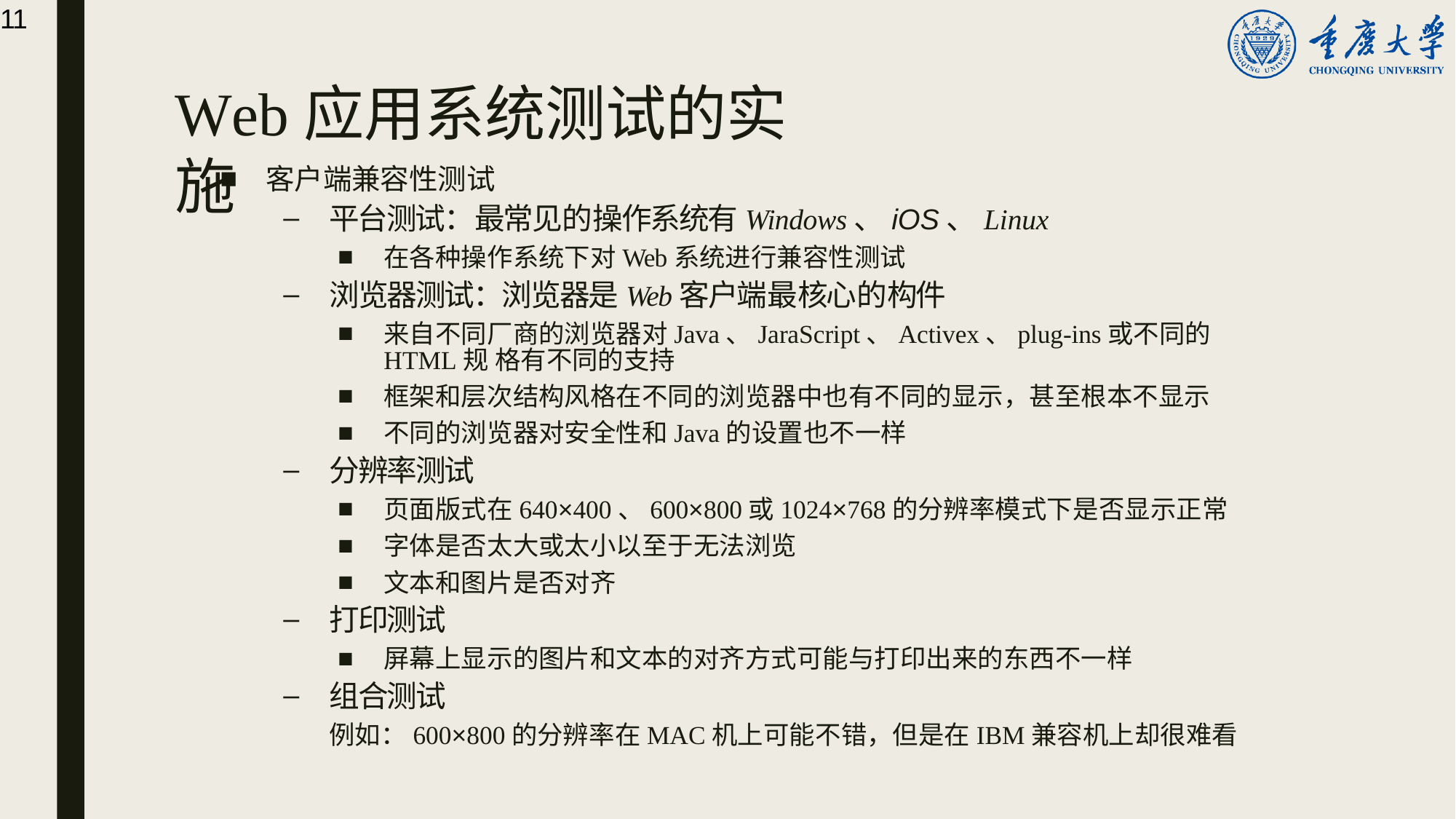

11
# Web应用系统测试的实施
客户端兼容性测试
平台测试：最常见的操作系统有Windows、iOS、Linux
在各种操作系统下对Web系统进行兼容性测试
浏览器测试：浏览器是Web客户端最核心的构件
来自不同厂商的浏览器对Java、JaraScript、Activex、plug-ins或不同的HTML规 格有不同的支持
框架和层次结构风格在不同的浏览器中也有不同的显示，甚至根本不显示
不同的浏览器对安全性和Java的设置也不一样
分辨率测试
页面版式在640×400、600×800或1024×768的分辨率模式下是否显示正常
字体是否太大或太小以至于无法浏览
文本和图片是否对齐
打印测试
屏幕上显示的图片和文本的对齐方式可能与打印出来的东西不一样
组合测试
例如：600×800的分辨率在MAC机上可能不错，但是在IBM兼容机上却很难看